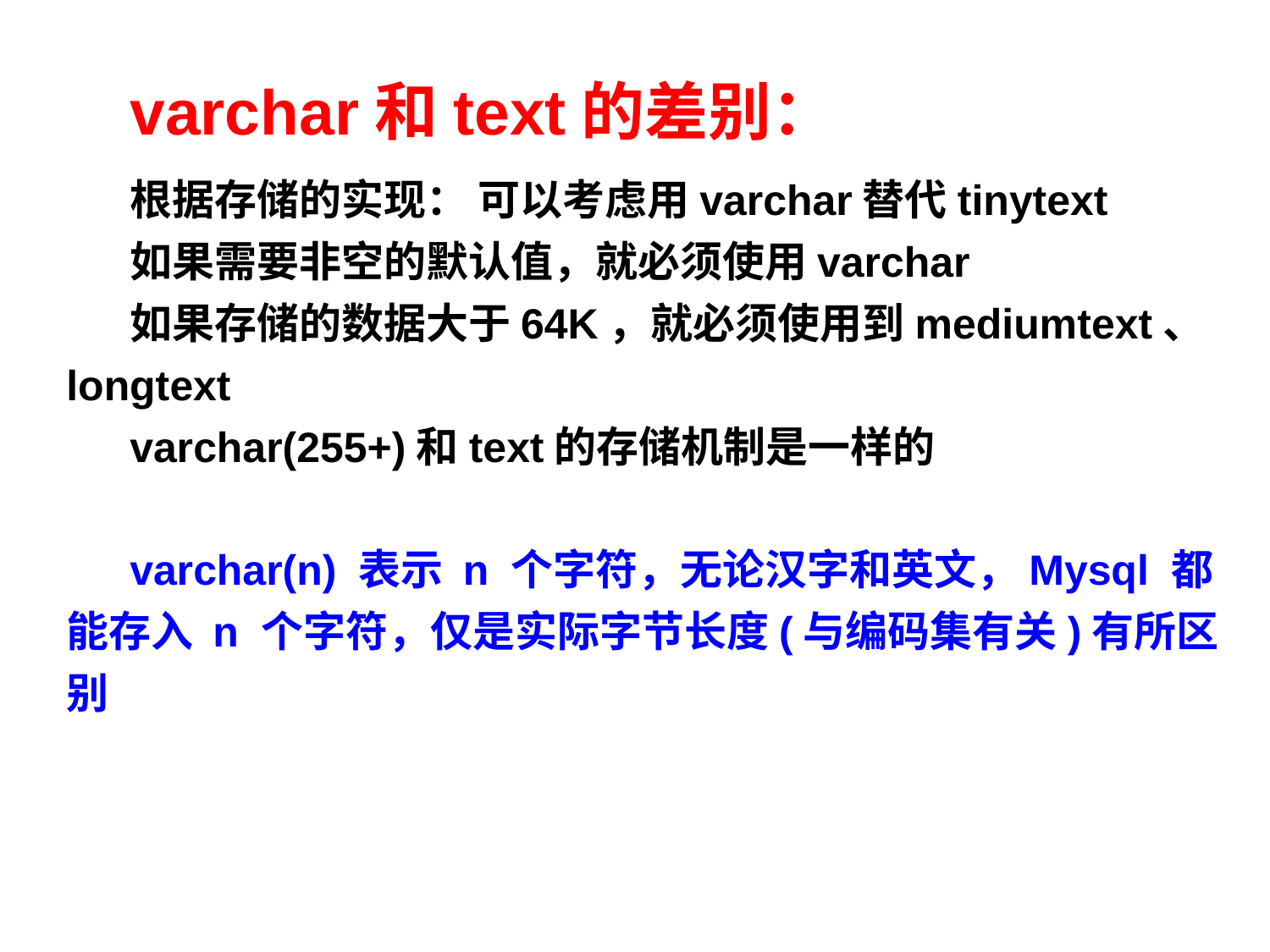

varchar和text的差别：
根据存储的实现： 可以考虑用varchar替代tinytext
如果需要非空的默认值，就必须使用varchar
如果存储的数据大于64K，就必须使用到mediumtext、longtext
varchar(255+)和text的存储机制是一样的

varchar(n) 表示 n 个字符，无论汉字和英文，Mysql 都能存入 n 个字符，仅是实际字节长度(与编码集有关)有所区别